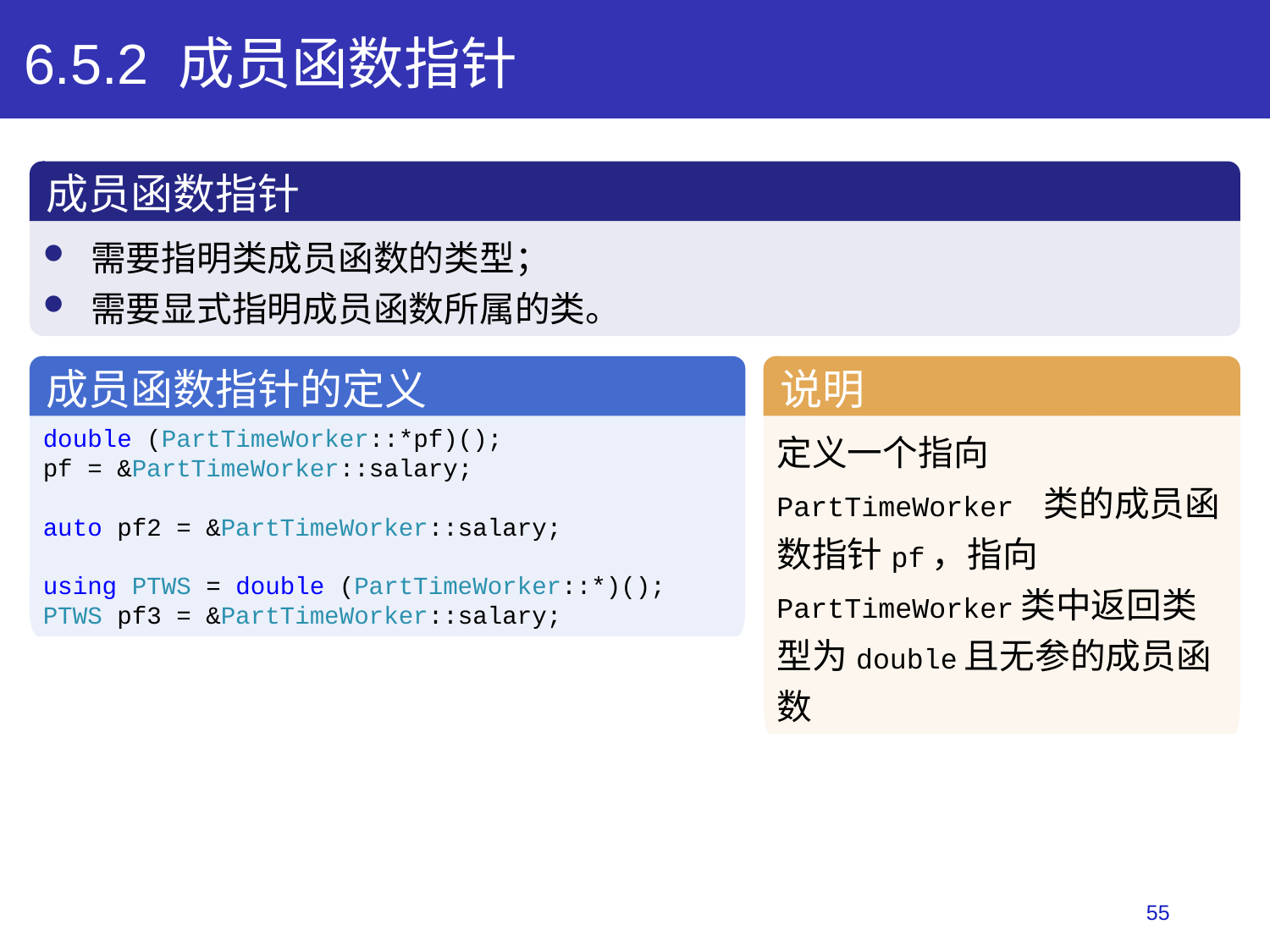

6.5.2 成员函数指针
成员函数指针
需要指明类成员函数的类型；
需要显式指明成员函数所属的类。
成员函数指针的定义

double (PartTimeWorker::*pf)();
pf = &PartTimeWorker::salary;

auto pf2 = &PartTimeWorker::salary;

using PTWS = double (PartTimeWorker::*)();
PTWS pf3 = &PartTimeWorker::salary;
说明

定义一个指向PartTimeWorker 类的成员函数指针pf，指向PartTimeWorker类中返回类型为double且无参的成员函数
55